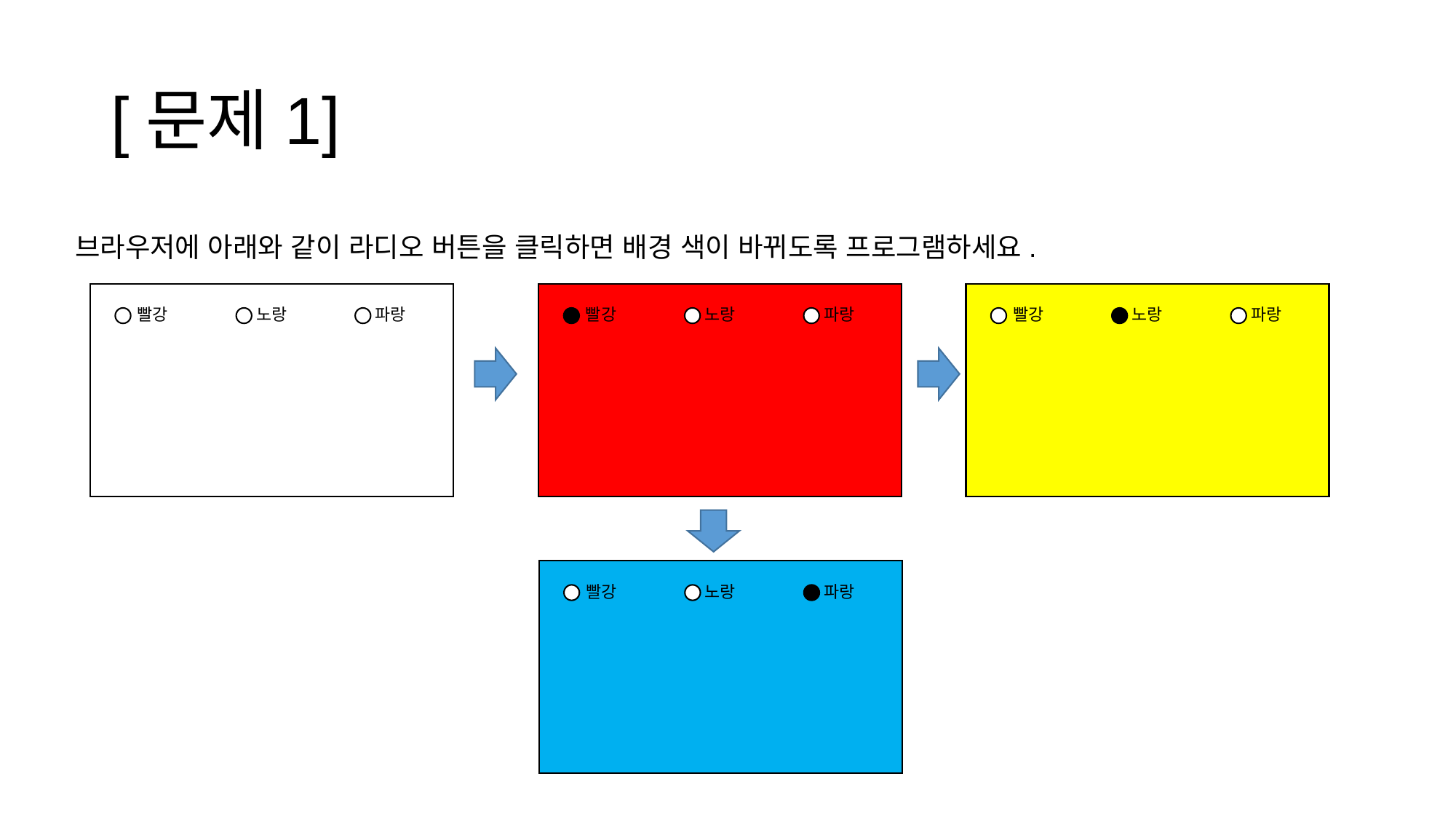

# [문제1]
브라우저에 아래와 같이 라디오 버튼을 클릭하면 배경 색이 바뀌도록 프로그램하세요.

빨강
노랑
파랑

빨강
노랑
파랑
빨강
노랑
파랑

빨강
노랑
파랑